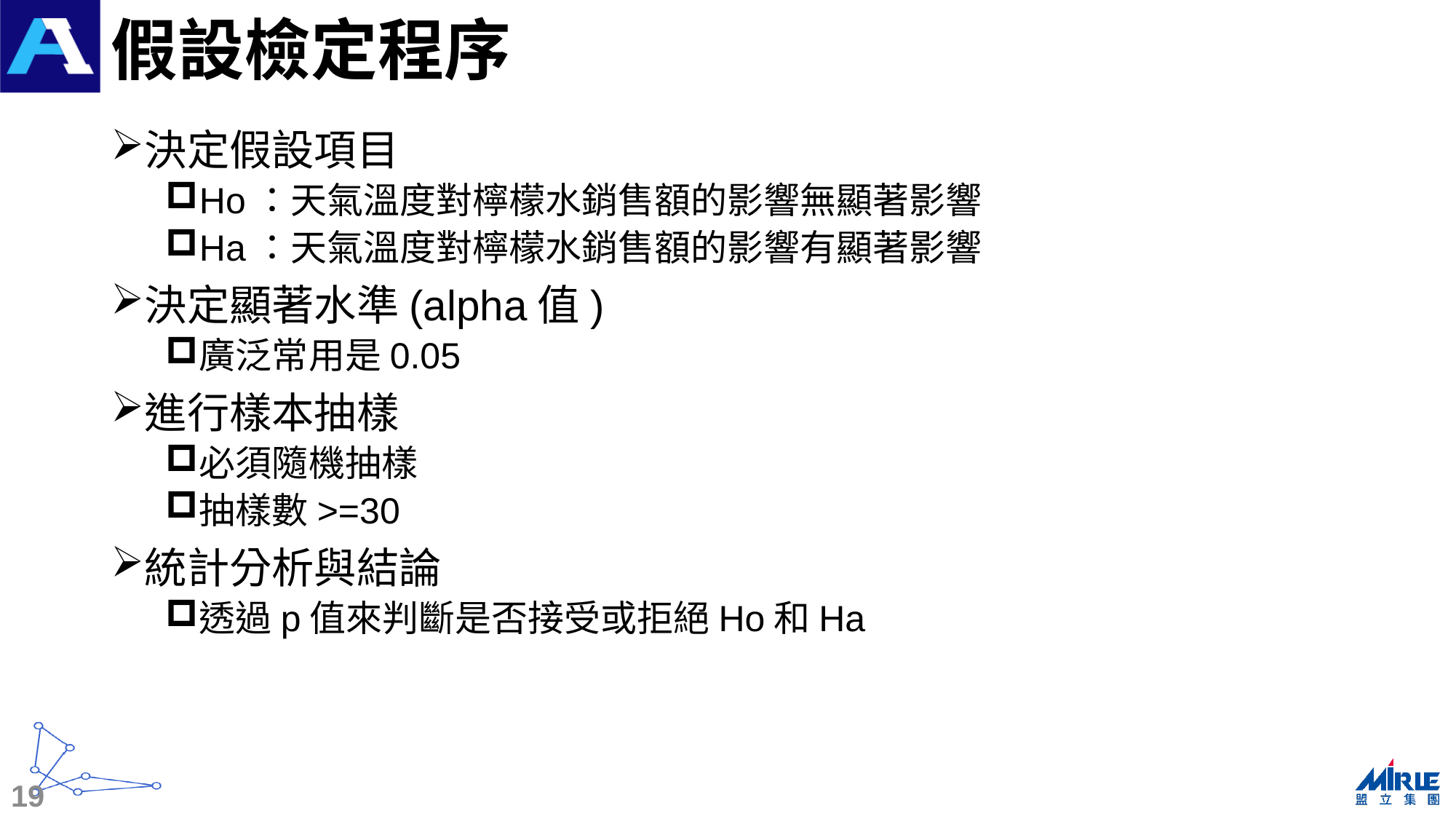

# 假設檢定程序
決定假設項目
Ho：天氣溫度對檸檬水銷售額的影響無顯著影響
Ha：天氣溫度對檸檬水銷售額的影響有顯著影響
決定顯著水準(alpha值)
廣泛常用是0.05
進行樣本抽樣
必須隨機抽樣
抽樣數>=30
統計分析與結論
透過p值來判斷是否接受或拒絕Ho和Ha

19